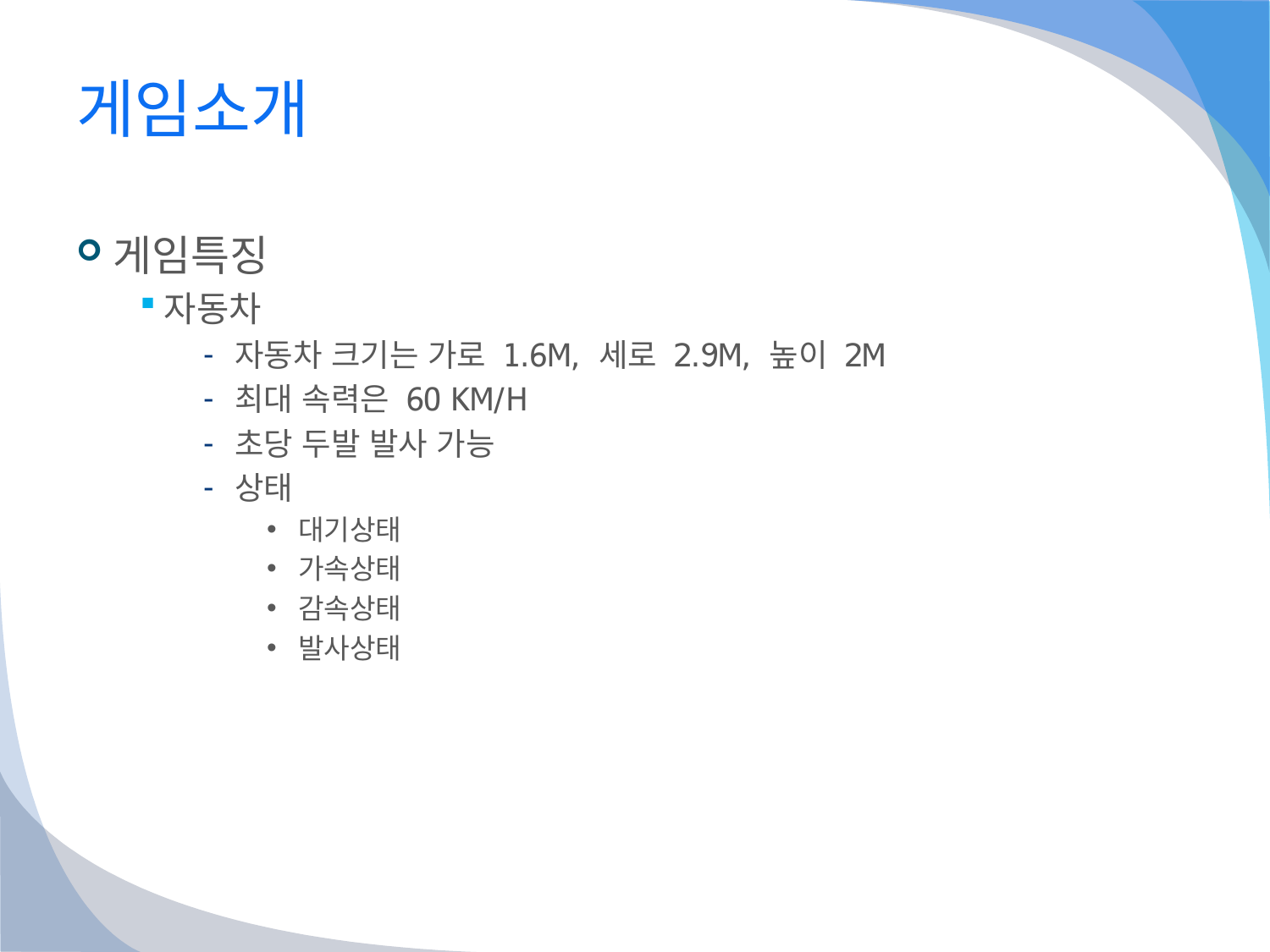

# 게임소개
게임특징
자동차
자동차 크기는 가로 1.6M, 세로 2.9M, 높이 2M
최대 속력은 60 KM/H
초당 두발 발사 가능
상태
대기상태
가속상태
감속상태
발사상태